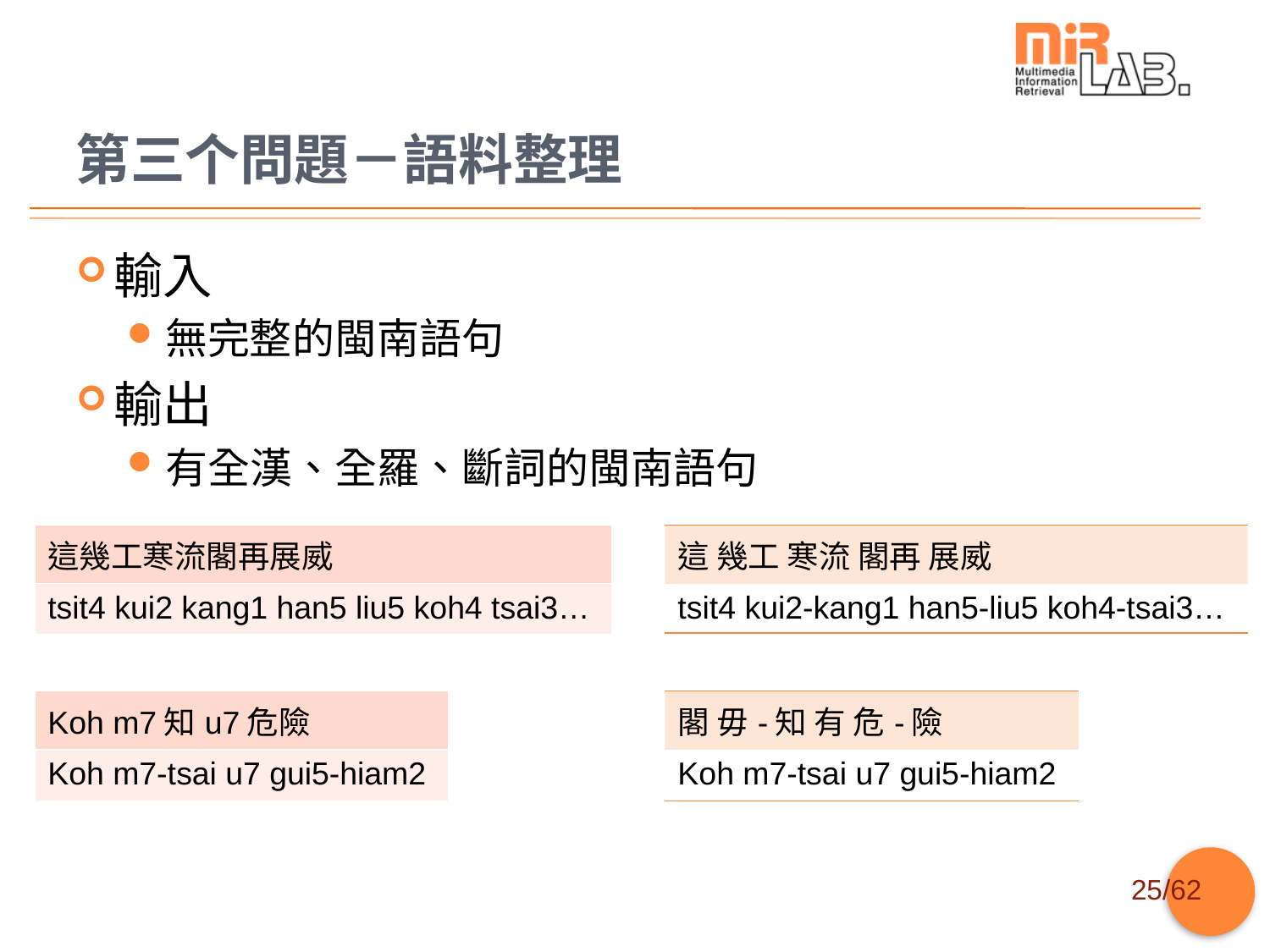

# 第三个問題－語料整理
輸入
無完整的閩南語句
輸出
有全漢、全羅、斷詞的閩南語句
| 這幾工寒流閣再展威 |
| --- |
| tsit4 kui2 kang1 han5 liu5 koh4 tsai3… |
| 這 幾工 寒流 閣再 展威 |
| --- |
| tsit4 kui2-kang1 han5-liu5 koh4-tsai3… |
| Koh m7知u7危險 |
| --- |
| Koh m7-tsai u7 gui5-hiam2 |
| 閣 毋-知 有 危-險 |
| --- |
| Koh m7-tsai u7 gui5-hiam2 |